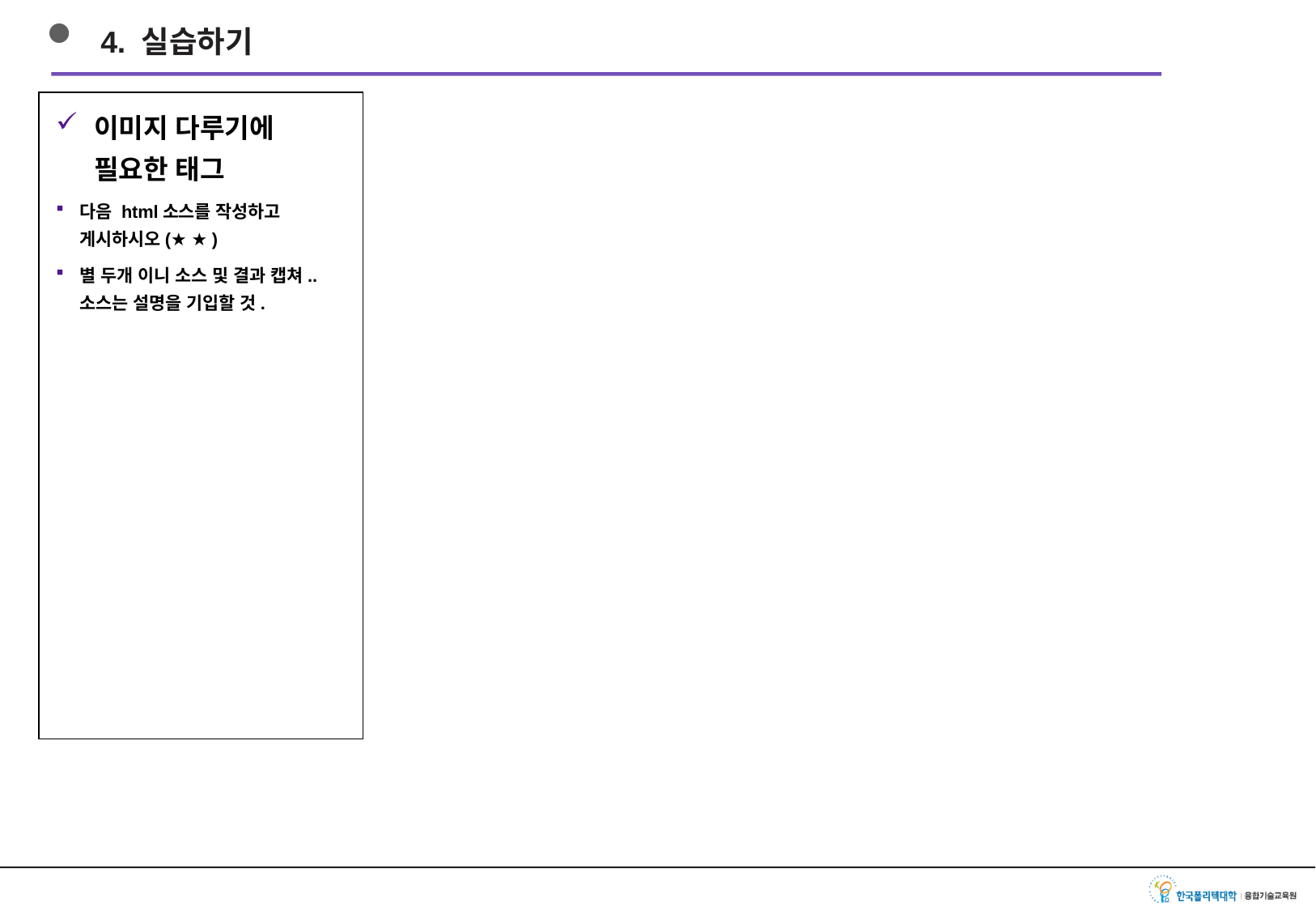

4. 실습하기
이미지 다루기에 필요한 태그
다음 html소스를 작성하고 게시하시오(★ ★ )
별 두개 이니 소스 및 결과 캡쳐.. 소스는 설명을 기입할 것.